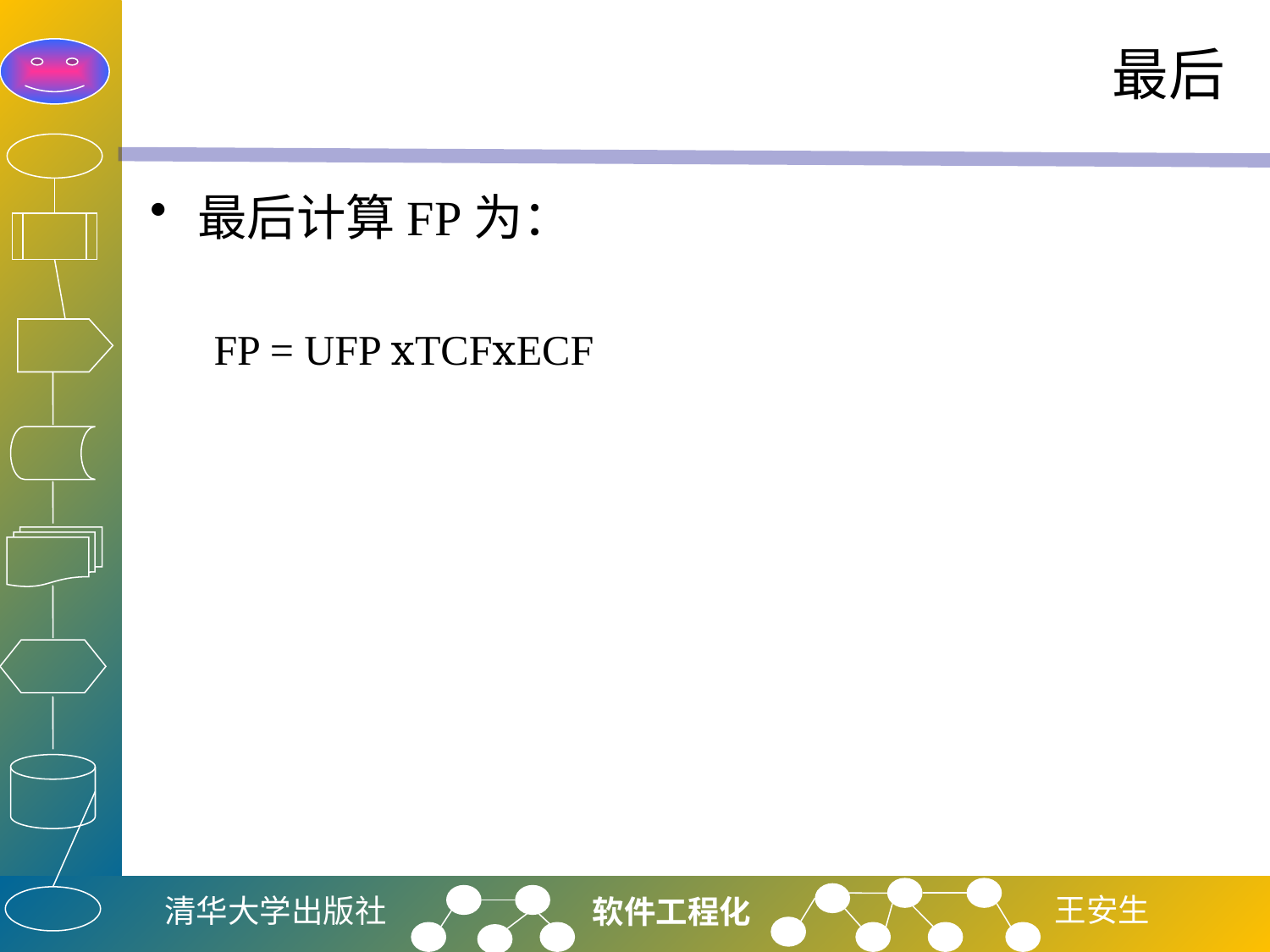

# 最后
最后计算FP为：

FP = UFP ⅹTCFⅹECF